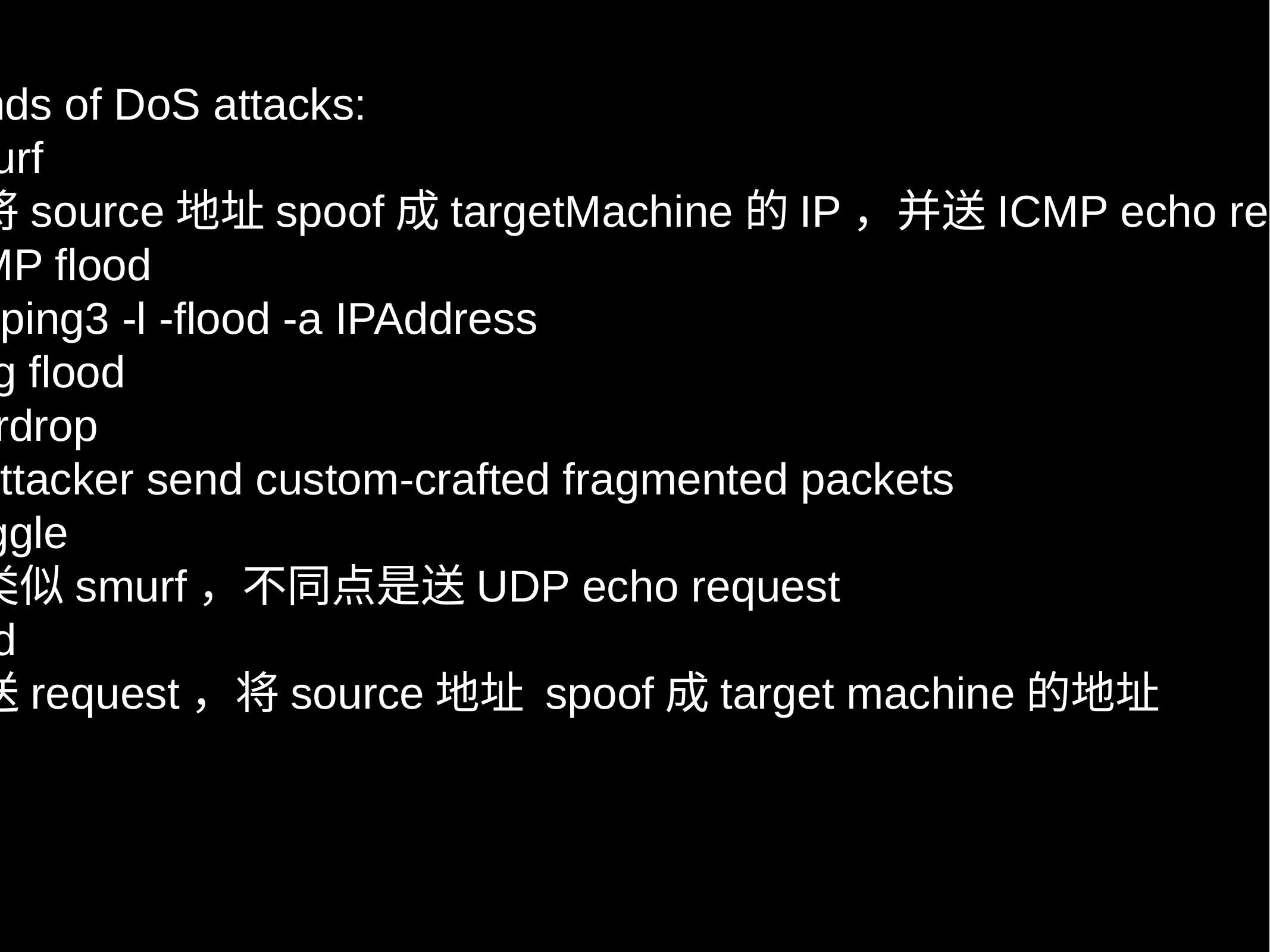

all kinds of DoS attacks:
smurf
将source地址spoof成targetMachine的IP，并送ICMP echo request
ICMP flood
hping3 -l -flood -a IPAddress
ping flood
teardrop
attacker send custom-crafted fragmented packets
fraggle
类似smurf，不同点是送UDP echo request
land
送request，将source地址 spoof成target machine的地址